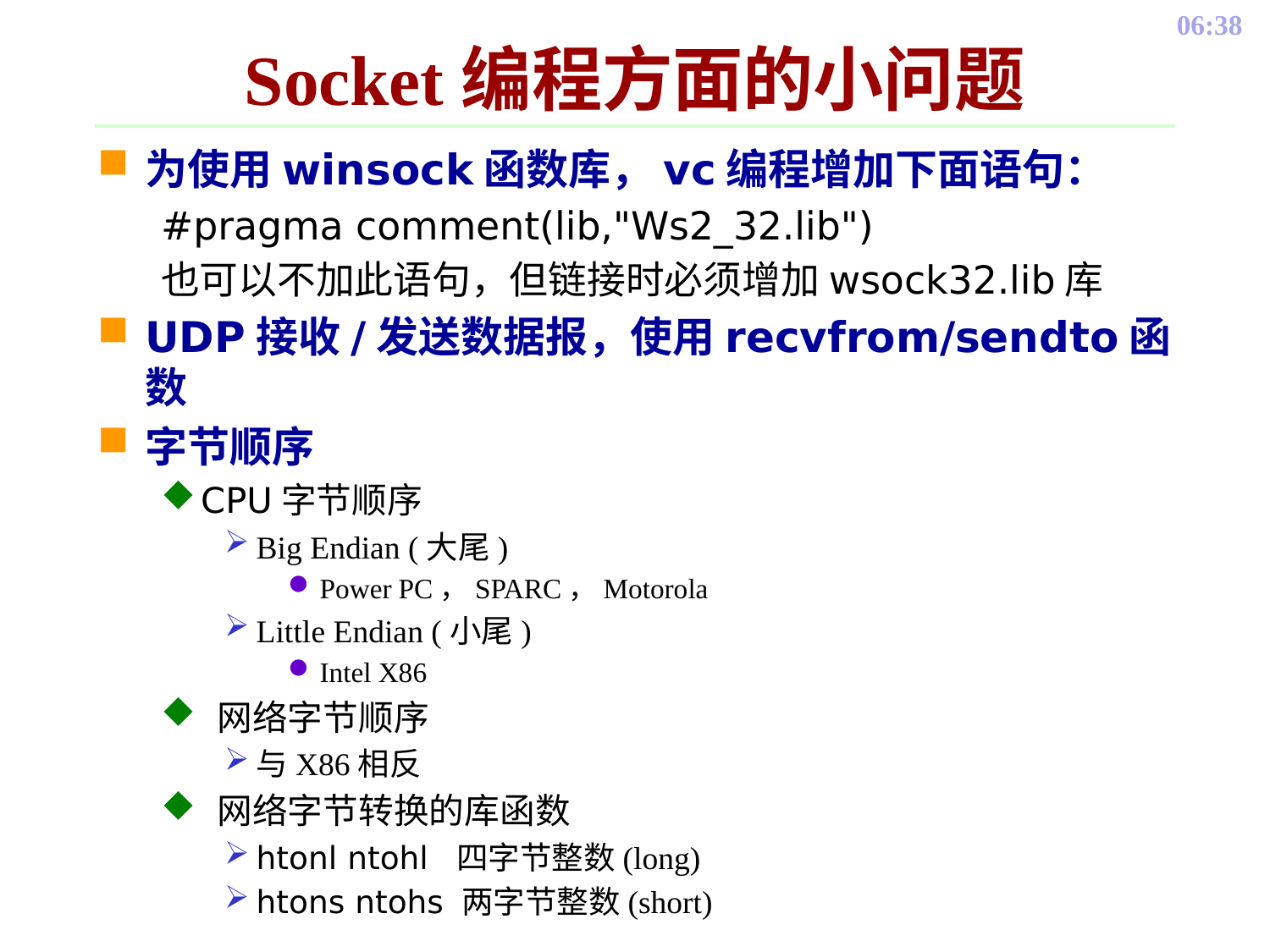

# Socket编程方面的小问题
为使用winsock函数库，vc编程增加下面语句：
#pragma comment(lib,"Ws2_32.lib")
也可以不加此语句，但链接时必须增加wsock32.lib库
UDP接收/发送数据报，使用recvfrom/sendto函数
字节顺序
CPU字节顺序
Big Endian (大尾)
Power PC，SPARC，Motorola
Little Endian (小尾)
Intel X86
 网络字节顺序
与X86相反
 网络字节转换的库函数
htonl ntohl  四字节整数(long)
htons ntohs 两字节整数(short)